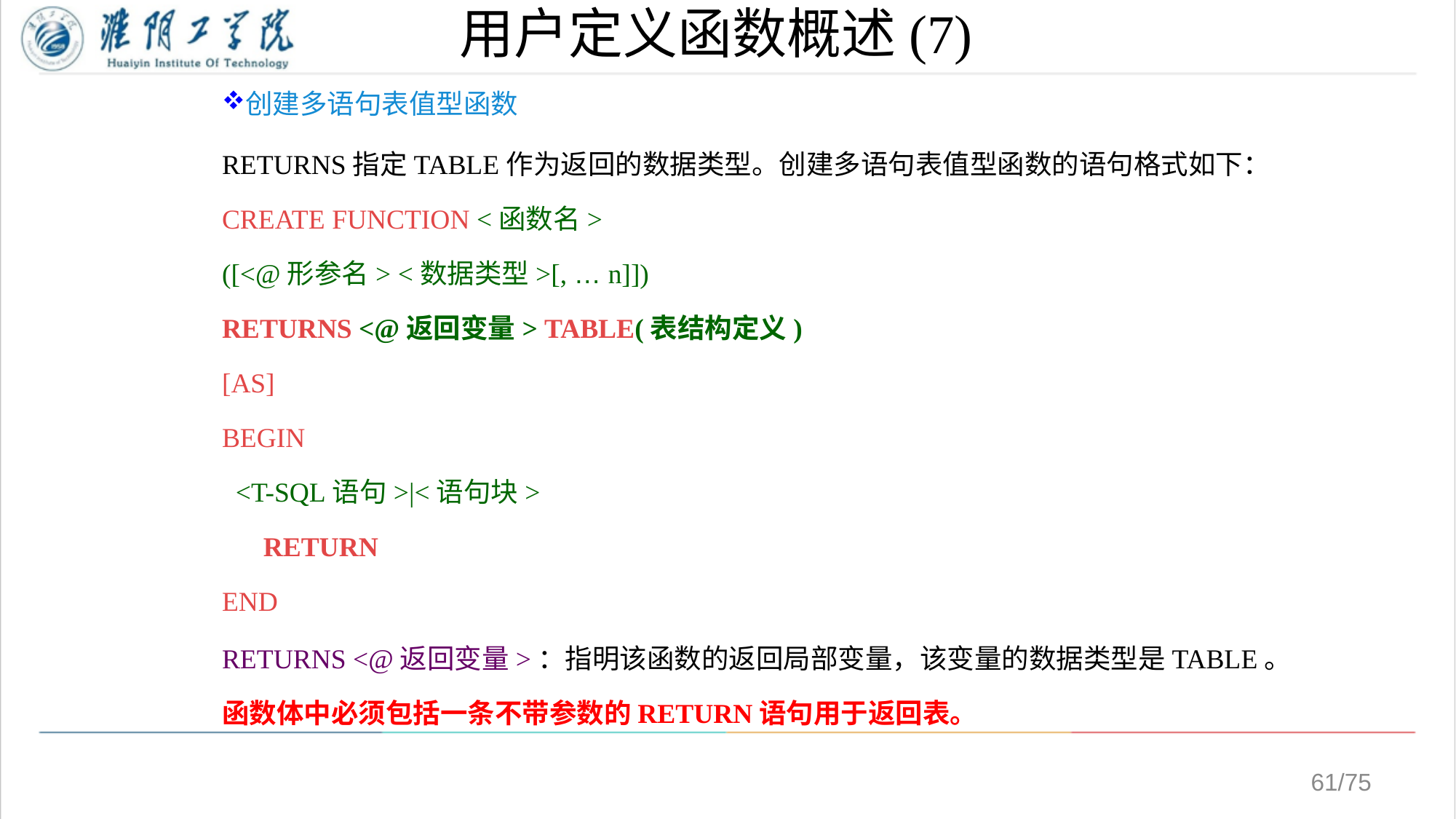

# 用户定义函数概述(7)
创建多语句表值型函数
RETURNS指定TABLE作为返回的数据类型。创建多语句表值型函数的语句格式如下：
CREATE FUNCTION <函数名>
([<@形参名> <数据类型>[, … n]])
RETURNS <@返回变量> TABLE(表结构定义)
[AS]
BEGIN
  <T-SQL语句>|<语句块>
      RETURN
END
RETURNS <@返回变量>：指明该函数的返回局部变量，该变量的数据类型是TABLE。
函数体中必须包括一条不带参数的RETURN语句用于返回表。

61/75